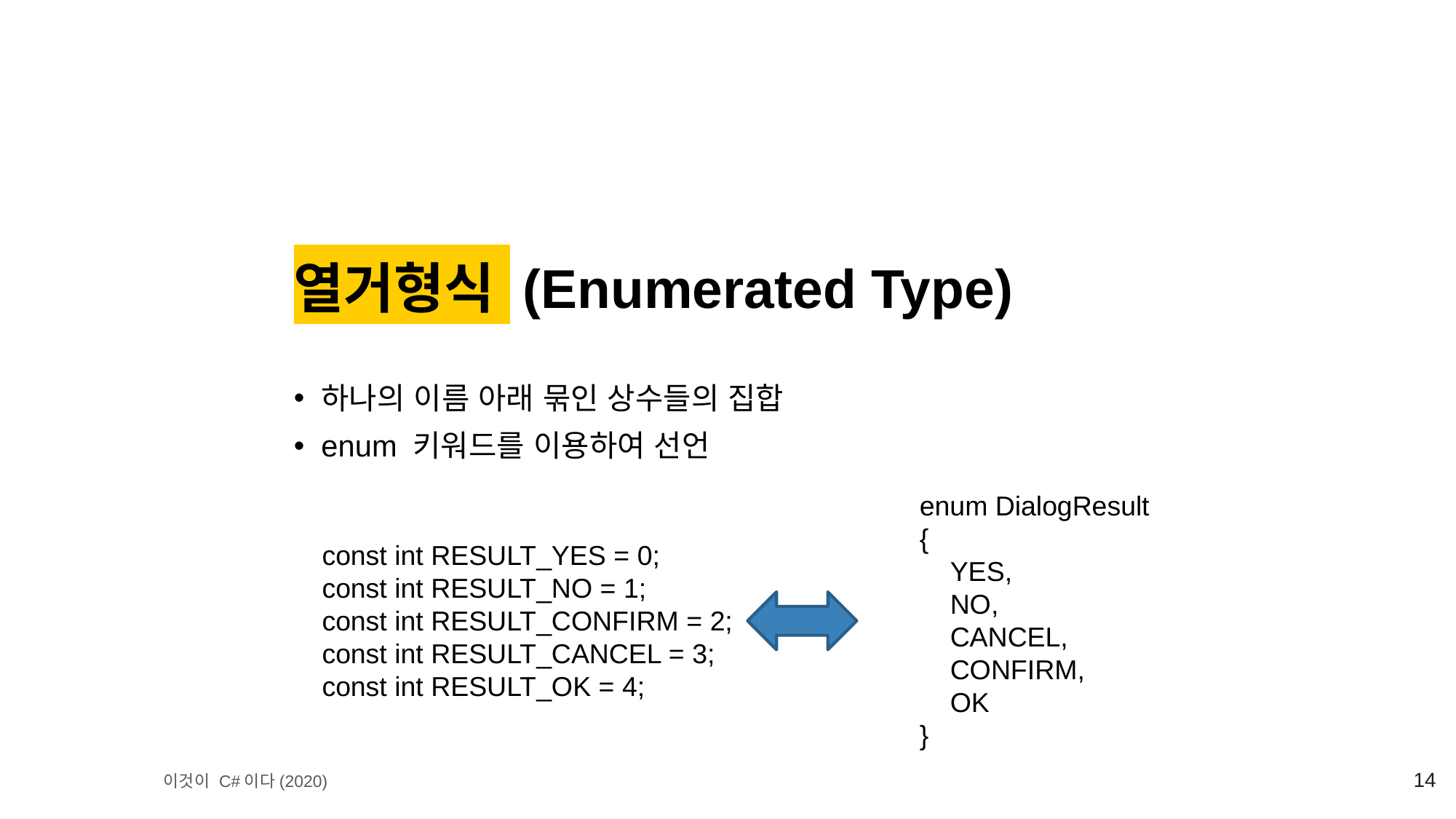

열거형식 (Enumerated Type)

하나의 이름 아래 묶인 상수들의 집합
enum 키워드를 이용하여 선언

enum DialogResult
{
    YES,
    NO,
    CANCEL,
    CONFIRM,
    OK
}
const int RESULT_YES = 0;
const int RESULT_NO = 1;
const int RESULT_CONFIRM = 2;
const int RESULT_CANCEL = 3;
const int RESULT_OK = 4;

14
이것이 C#이다(2020)